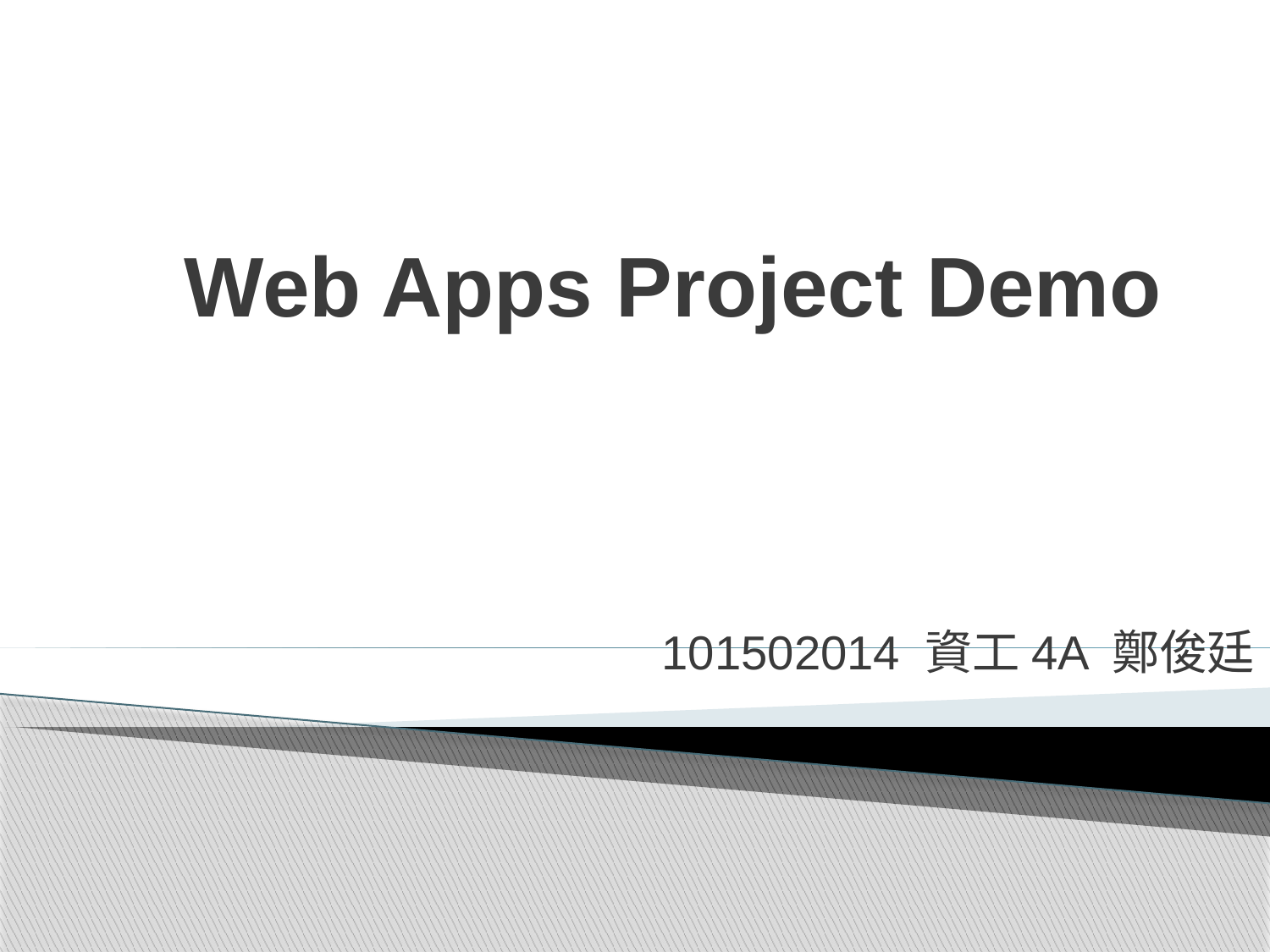

# Web Apps Project Demo
101502014 資工4A 鄭俊廷